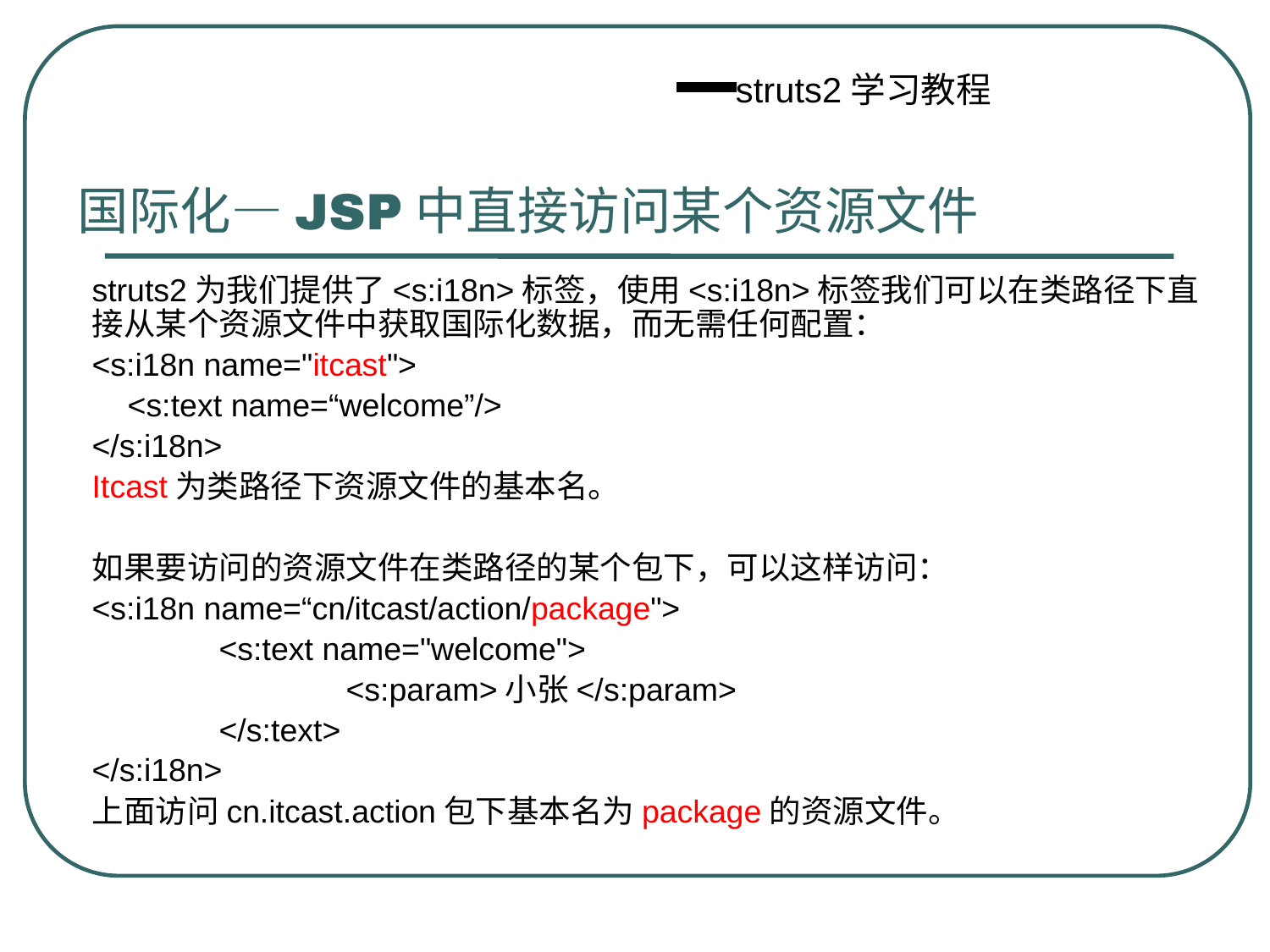

国际化—JSP中直接访问某个资源文件
struts2为我们提供了<s:i18n>标签，使用<s:i18n>标签我们可以在类路径下直接从某个资源文件中获取国际化数据，而无需任何配置：
<s:i18n name="itcast">
    <s:text name=“welcome”/>
</s:i18n>
Itcast为类路径下资源文件的基本名。

如果要访问的资源文件在类路径的某个包下，可以这样访问：
<s:i18n name=“cn/itcast/action/package">
  	<s:text name="welcome">
  		<s:param>小张</s:param>
  	</s:text>
</s:i18n>
上面访问cn.itcast.action包下基本名为package的资源文件。